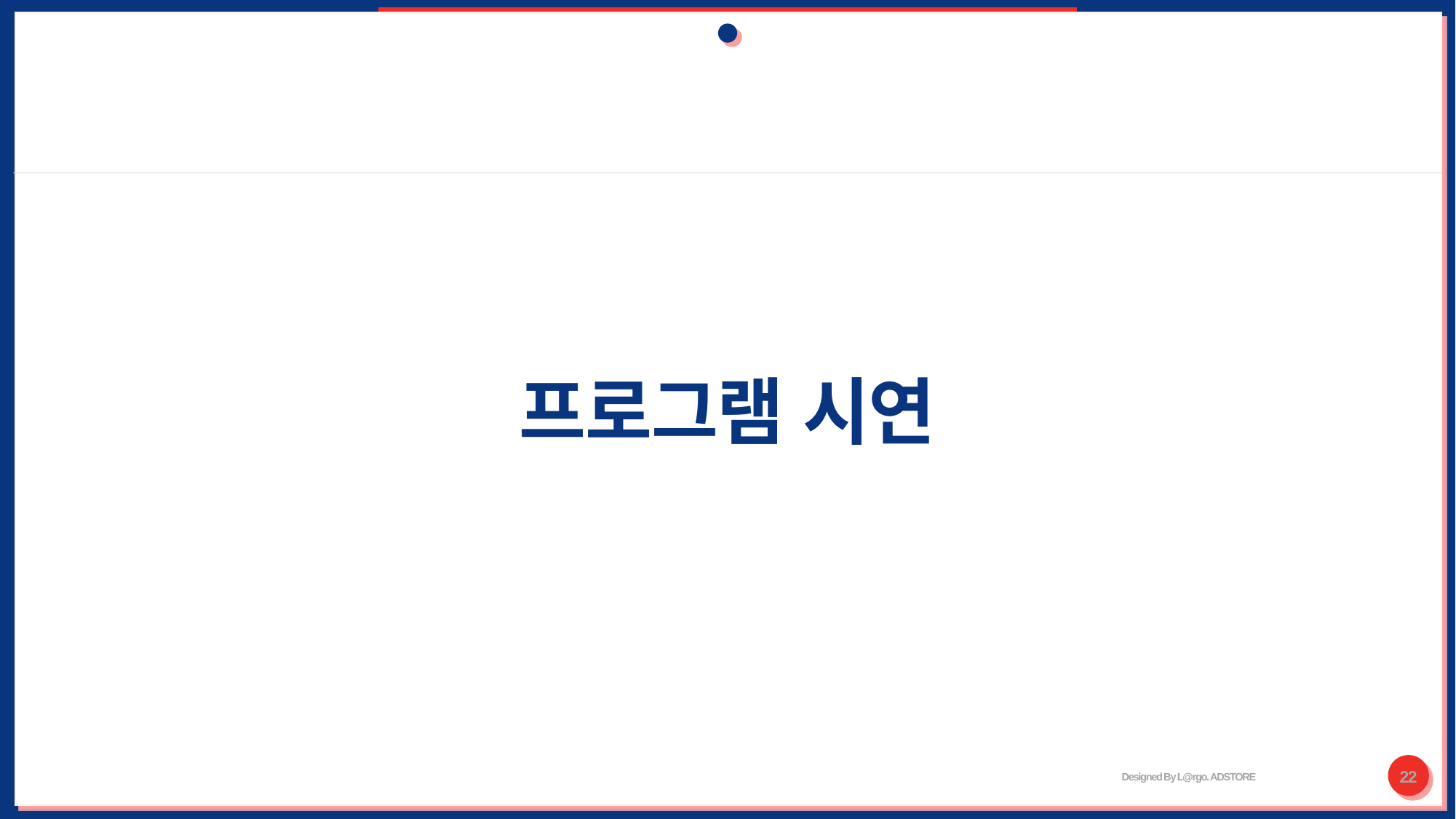

# 프로그램 시연
Designed By L@rgo. ADSTORE
22